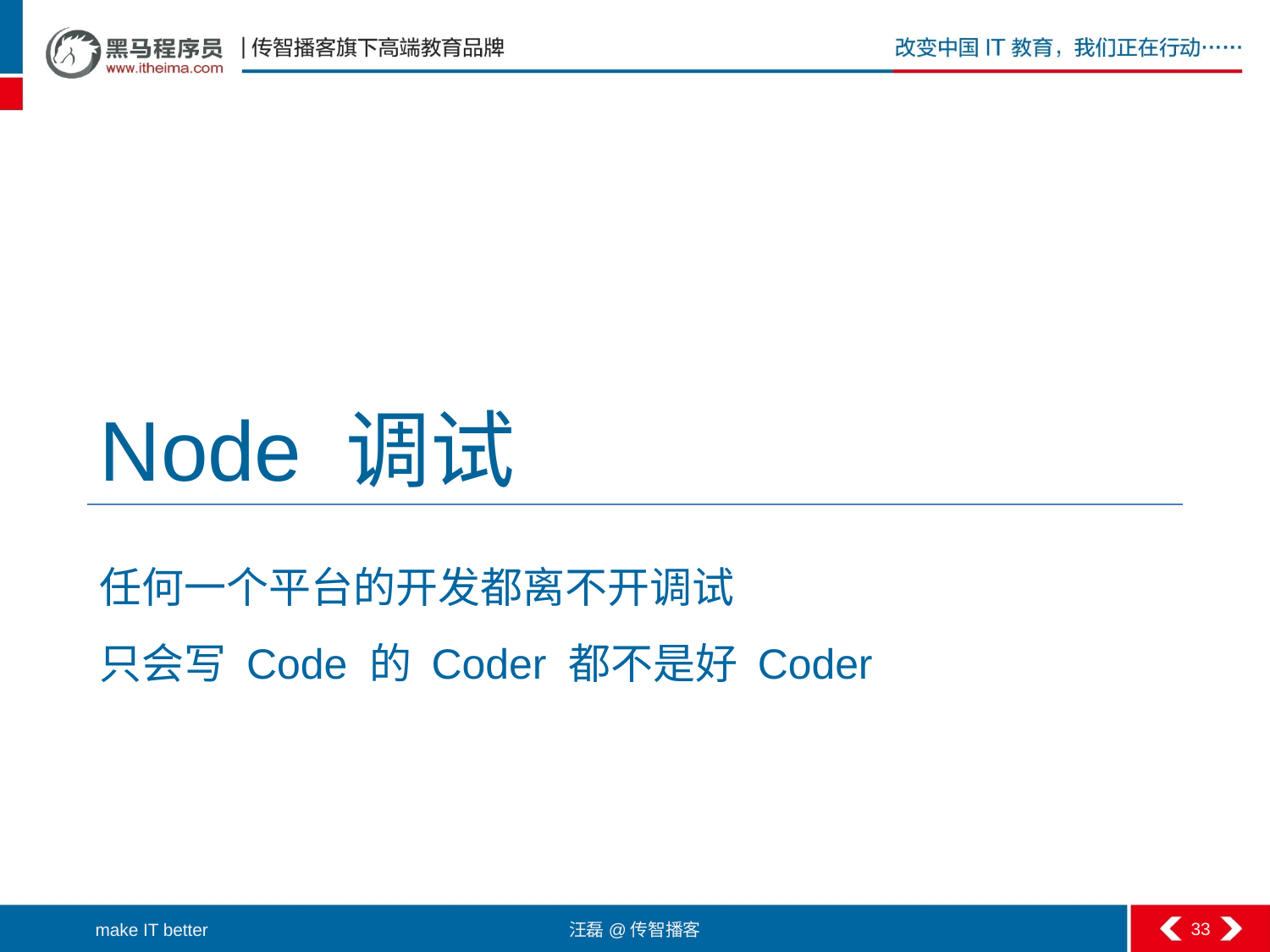

# Node 调试
任何一个平台的开发都离不开调试
只会写 Code 的 Coder 都不是好 Coder
33
汪磊@传智播客
make IT better